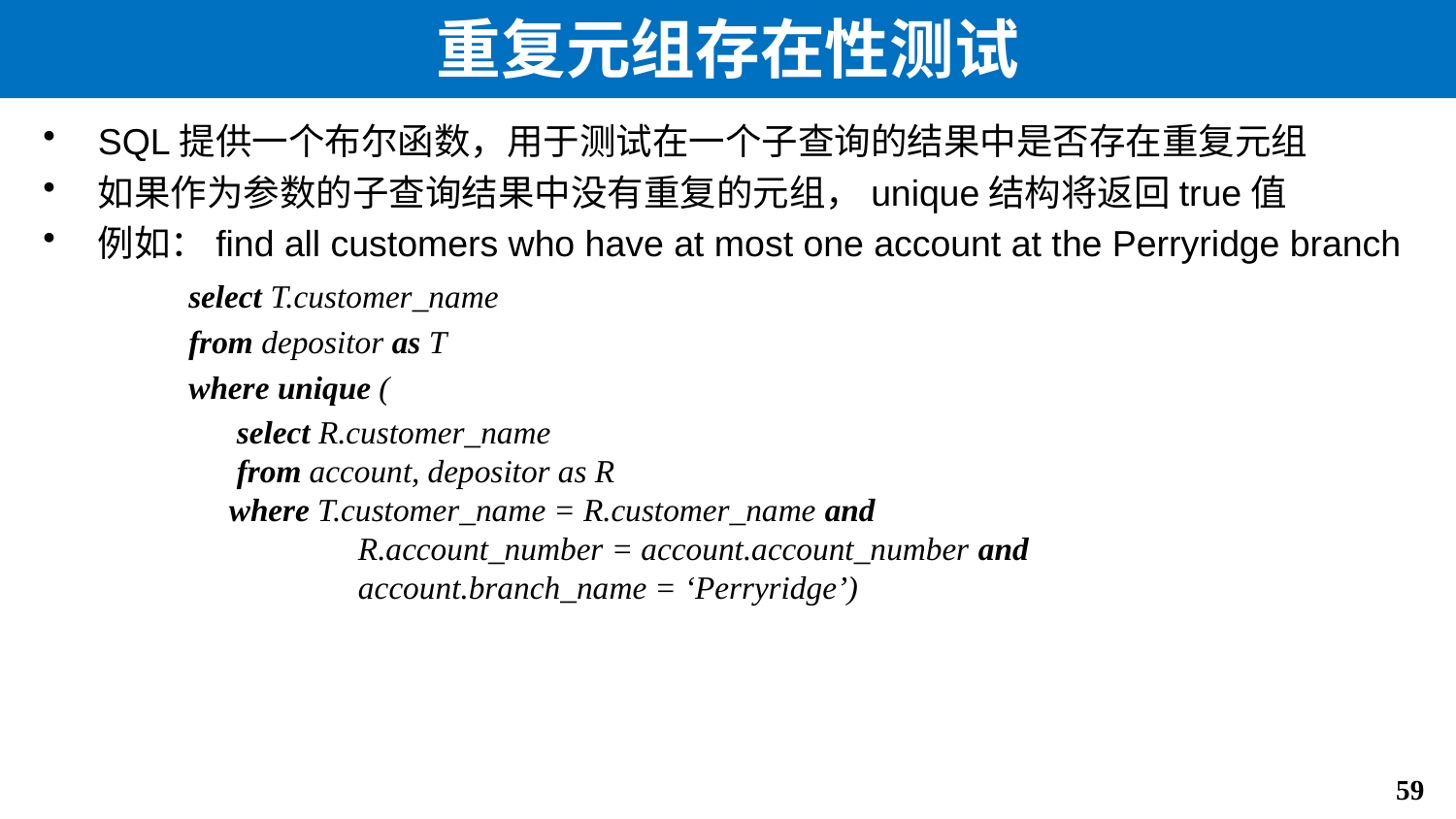

# 重复元组存在性测试
SQL提供一个布尔函数，用于测试在一个子查询的结果中是否存在重复元组
如果作为参数的子查询结果中没有重复的元组，unique结构将返回true值
例如：find all customers who have at most one account at the Perryridge branch
	select T.customer_name
	from depositor as T
	where unique (
	      select R.customer_name
 	      from account, depositor as R
	     where T.customer_name = R.customer_name and
		   R.account_number = account.account_number and
		   account.branch_name = ‘Perryridge’)